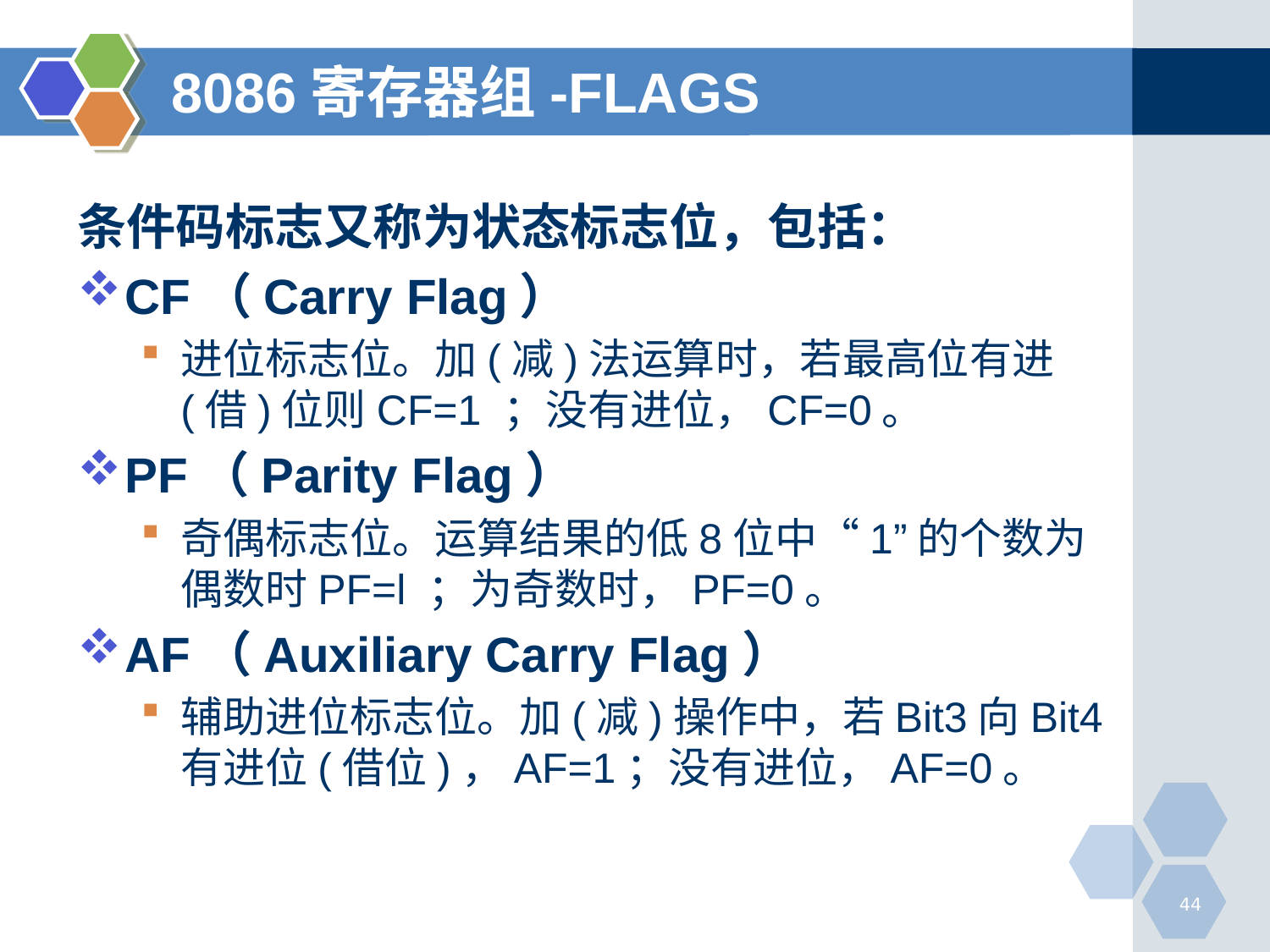

# 8086寄存器组-FLAGS
条件码标志又称为状态标志位，包括：
CF（Carry Flag）
进位标志位。加(减)法运算时，若最高位有进(借)位则CF=1 ；没有进位，CF=0。
PF（Parity Flag）
奇偶标志位。运算结果的低8位中“1”的个数为偶数时PF=l ；为奇数时，PF=0。
AF（Auxiliary Carry Flag）
辅助进位标志位。加(减)操作中，若Bit3向Bit4有进位(借位)，AF=1；没有进位，AF=0。
44